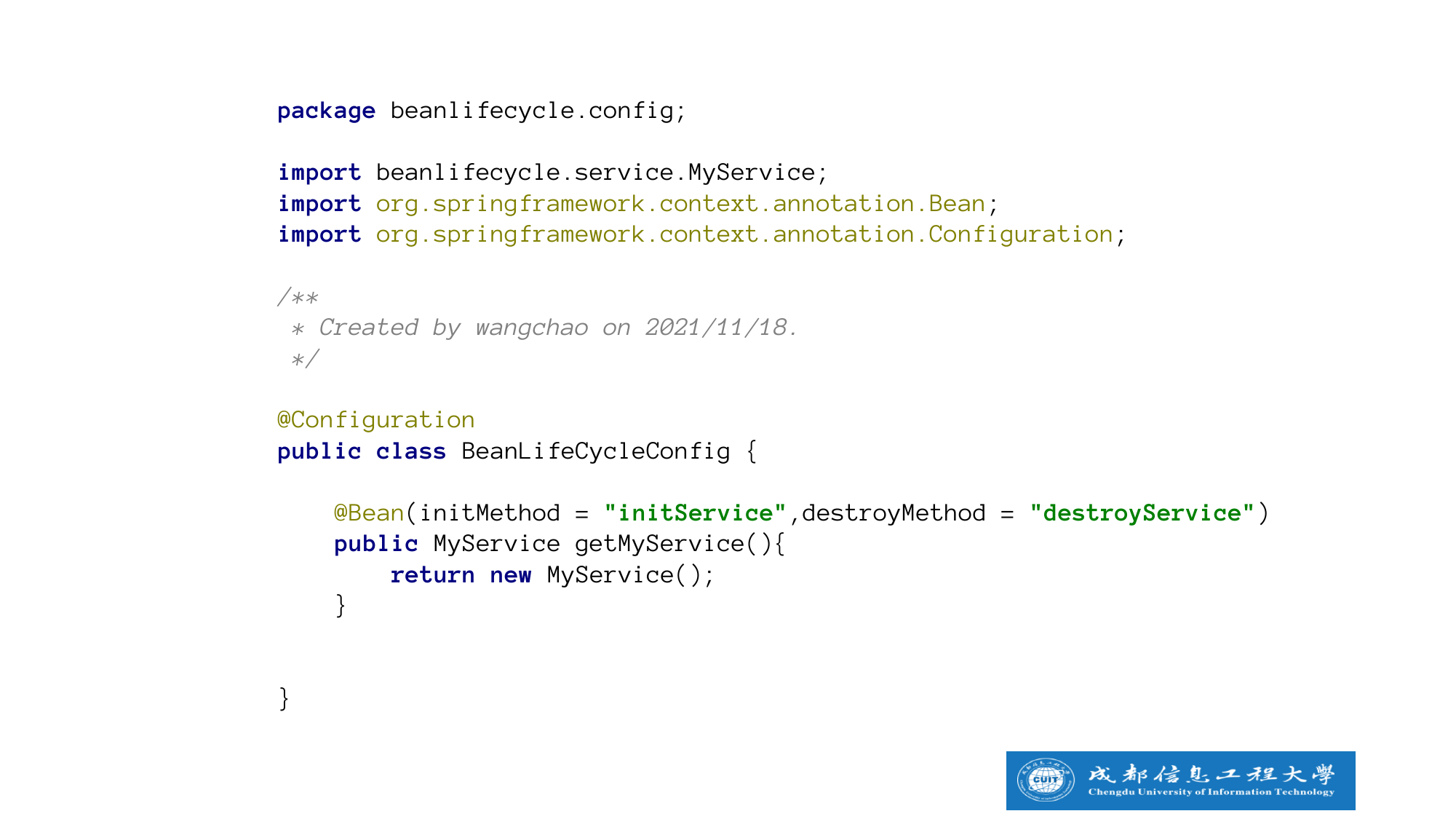

3．创建配置类
package beanlifecycle.config;
import beanlifecycle.service.MyService;
import org.springframework.context.annotation.Bean;
import org.springframework.context.annotation.Configuration;
/**
 * Created by wangchao on 2021/11/18.
 */
@Configuration
public class BeanLifeCycleConfig {
    @Bean(initMethod = "initService",destroyMethod = "destroyService")
    public MyService getMyService(){
        return new MyService();
    }
}